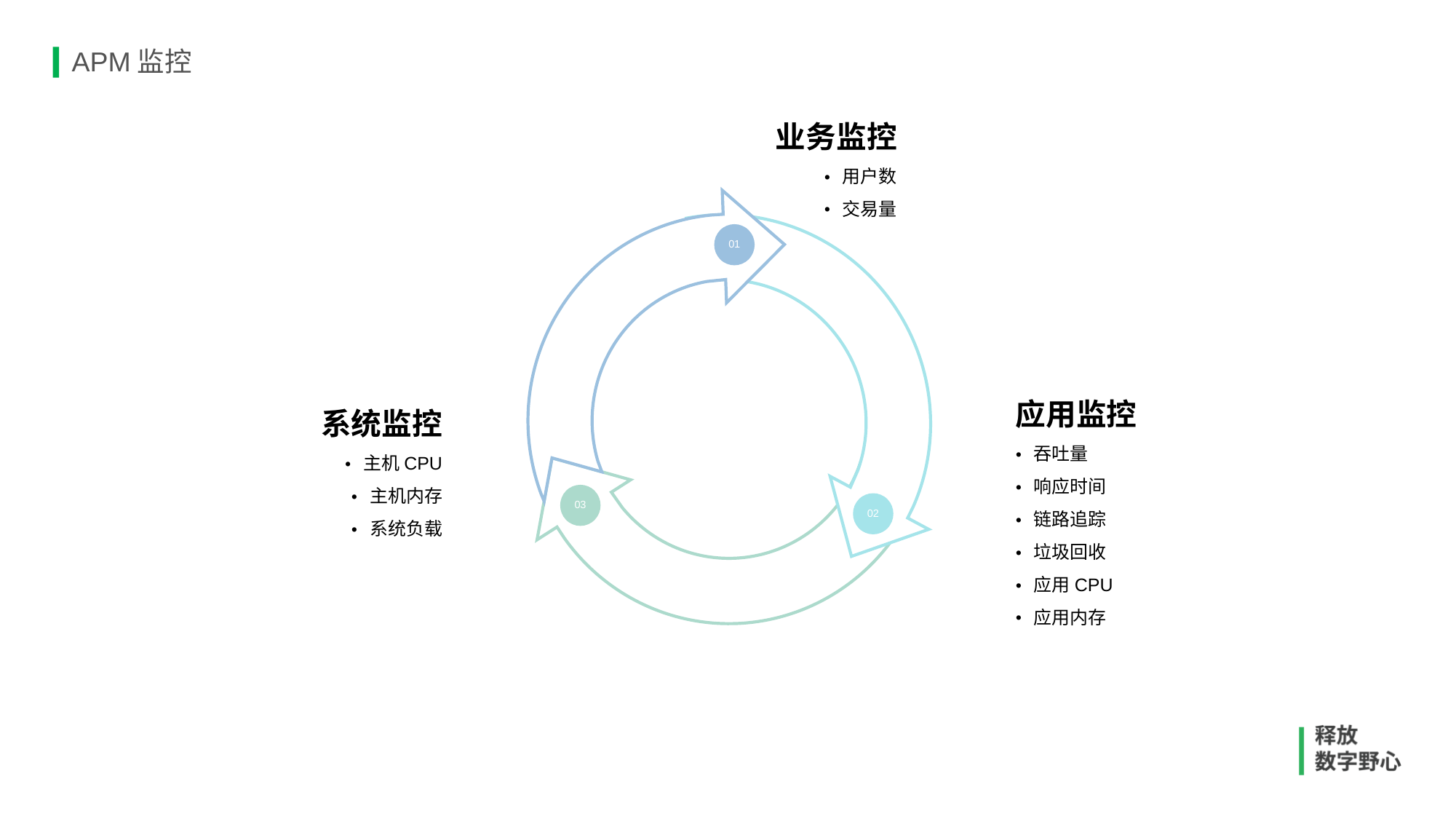

# APM监控
业务监控
用户数
交易量

01

应用监控
吞吐量
响应时间
链路追踪
垃圾回收
应用CPU
应用内存

03

02
系统监控
主机CPU
主机内存
系统负载